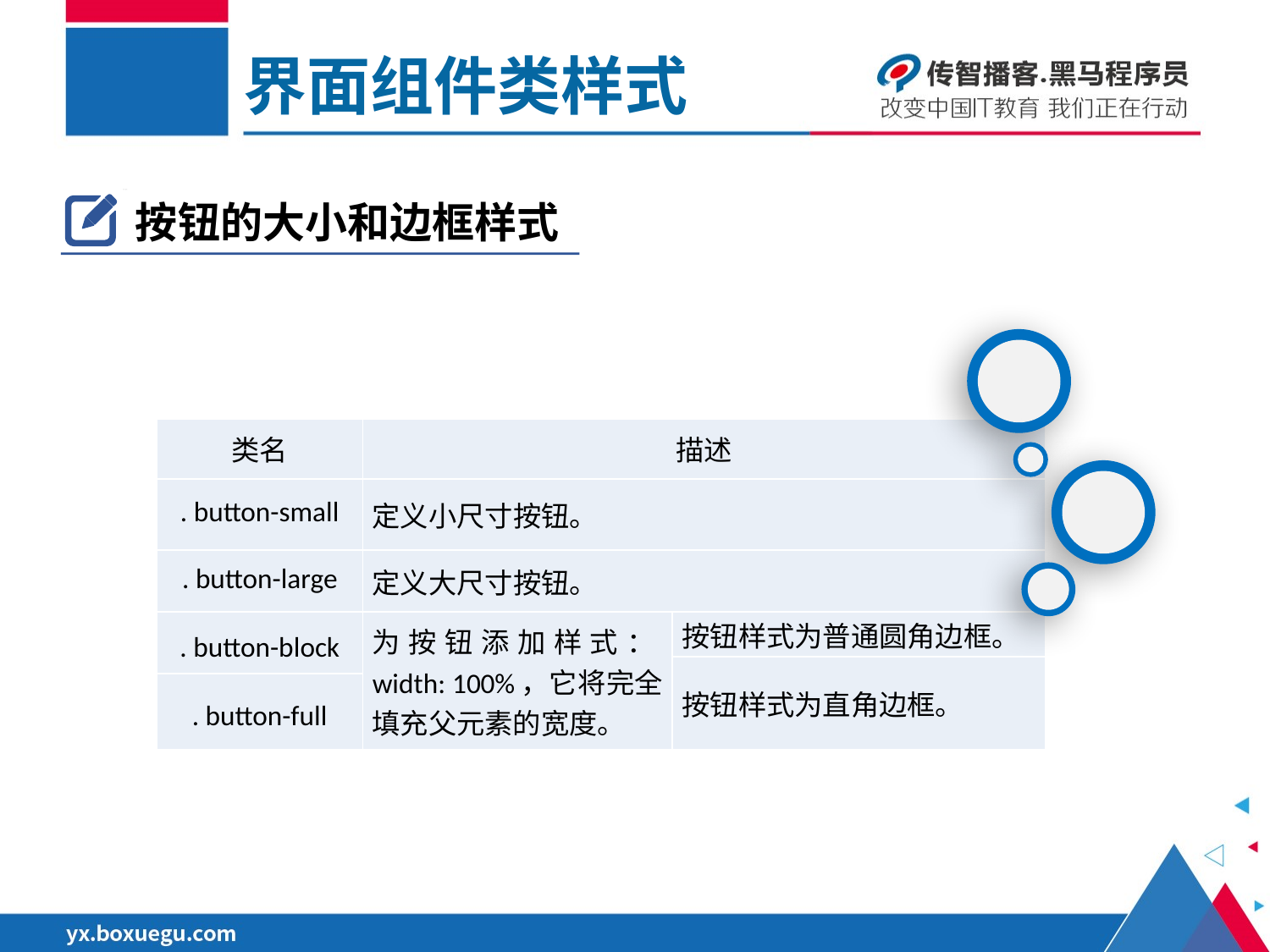

界面组件类样式
按钮的大小和边框样式

| 类名 | 描述 |  |
| --- | --- | --- |
| . button-small | 定义小尺寸按钮。 |  |
| . button-large | 定义大尺寸按钮。 |  |
| . button-block | 为按钮添加样式：width: 100%，它将完全填充父元素的宽度。 | 按钮样式为普通圆角边框。 |
|  |  | 按钮样式为直角边框。 |
| . button-full |  |  |